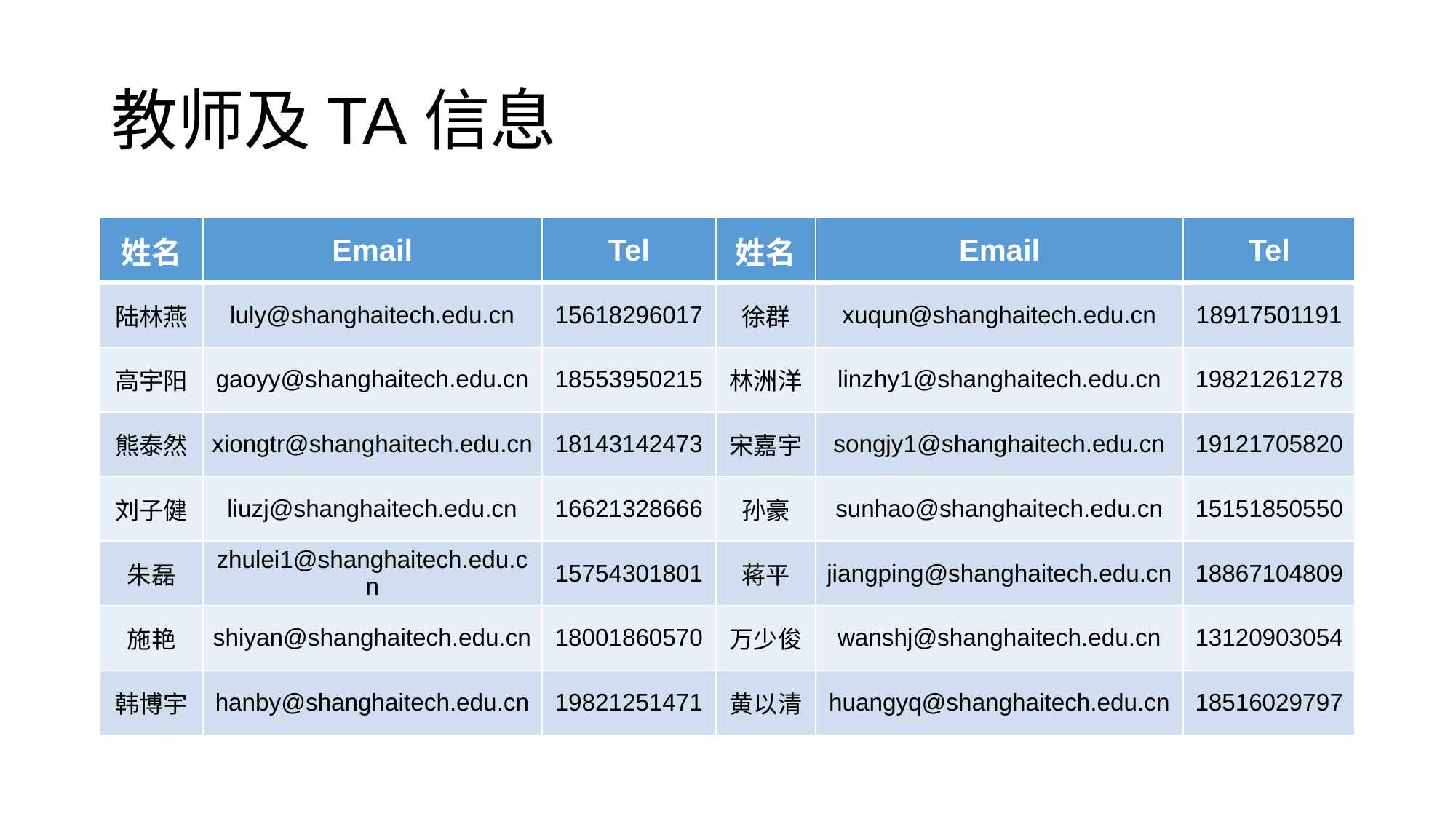

# 教师及TA信息
| 姓名 | Email | Tel | 姓名 | Email | Tel |
| --- | --- | --- | --- | --- | --- |
| 陆林燕 | luly@shanghaitech.edu.cn | 15618296017 | 徐群 | xuqun@shanghaitech.edu.cn | 18917501191 |
| 高宇阳 | gaoyy@shanghaitech.edu.cn | 18553950215 | 林洲洋 | linzhy1@shanghaitech.edu.cn | 19821261278 |
| 熊泰然 | xiongtr@shanghaitech.edu.cn | 18143142473 | 宋嘉宇 | songjy1@shanghaitech.edu.cn | 19121705820 |
| 刘子健 | liuzj@shanghaitech.edu.cn | 16621328666 | 孙豪 | sunhao@shanghaitech.edu.cn | 15151850550 |
| 朱磊 | zhulei1@shanghaitech.edu.cn | 15754301801 | 蒋平 | jiangping@shanghaitech.edu.cn | 18867104809 |
| 施艳 | shiyan@shanghaitech.edu.cn | 18001860570 | 万少俊 | wanshj@shanghaitech.edu.cn | 13120903054 |
| 韩博宇 | hanby@shanghaitech.edu.cn | 19821251471 | 黄以清 | huangyq@shanghaitech.edu.cn | 18516029797 |